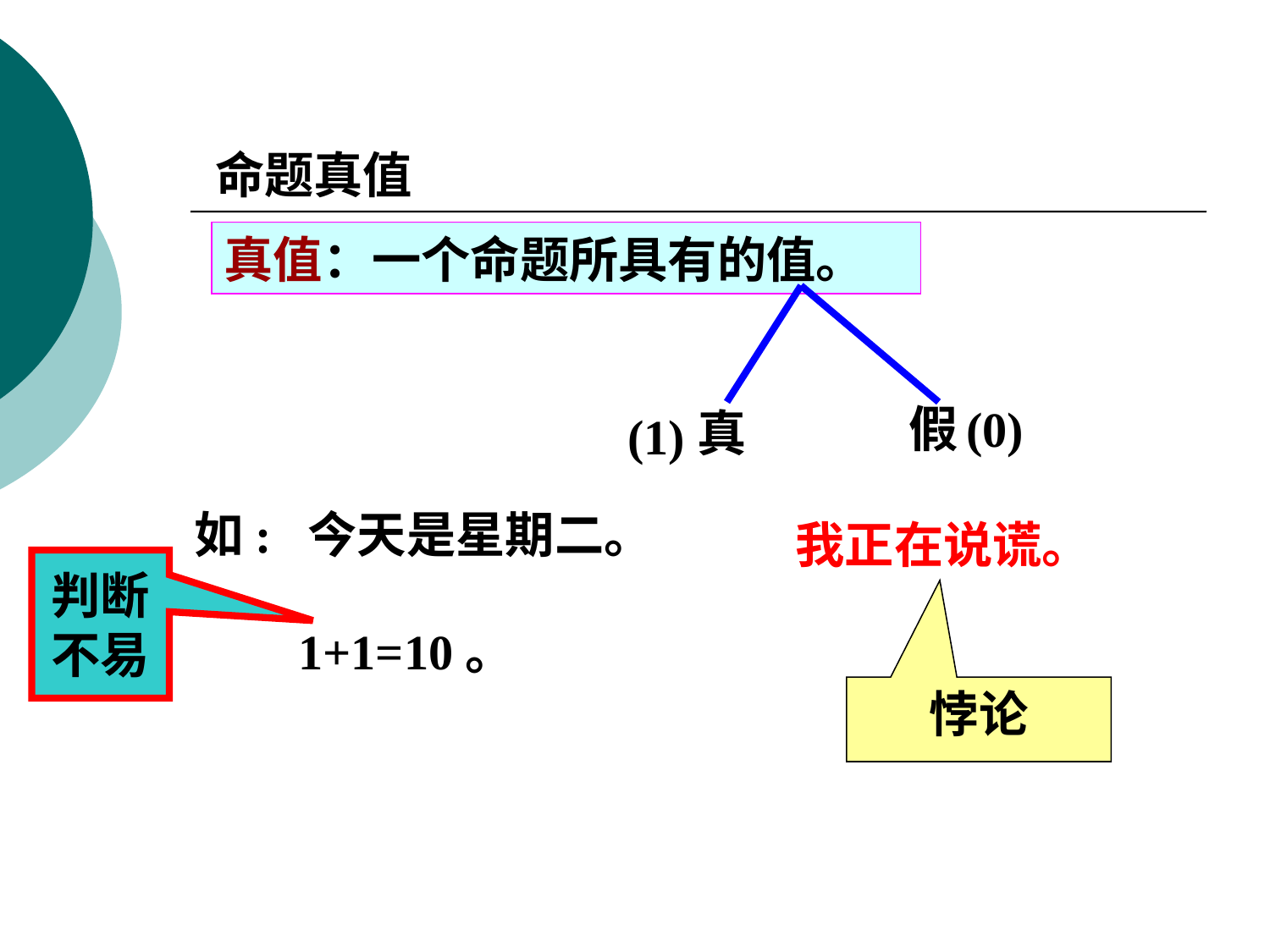

命题真值
真值：一个命题所具有的值。

假
(0)
真
(1)
如:  今天是星期二。
我正在说谎。
判断不易
1+1=10。
悖论